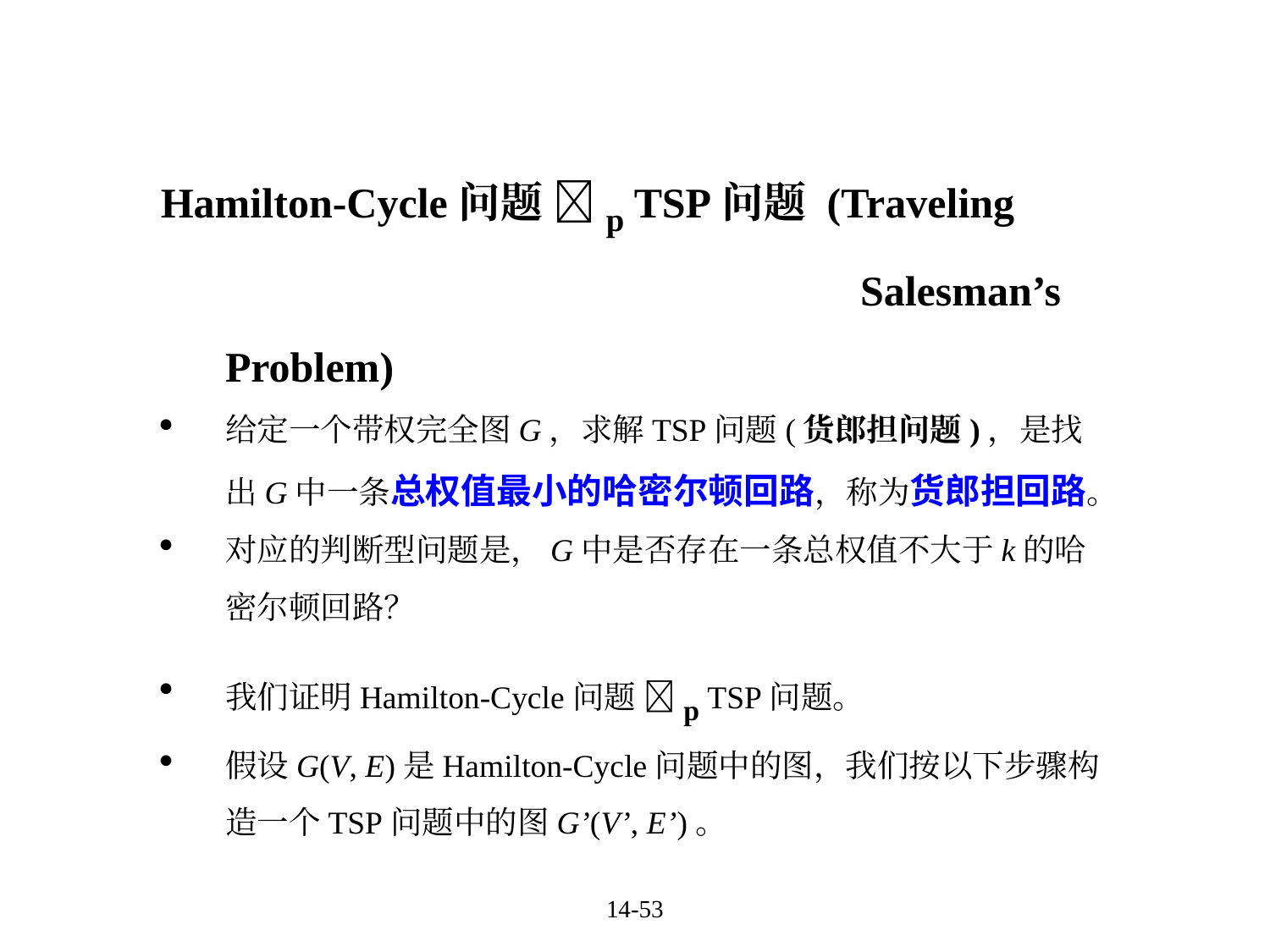

Hamilton-Cycle问题 ≤p TSP问题 (Traveling 					Salesman’s Problem)
给定一个带权完全图G，求解TSP问题(货郎担问题)，是找出G中一条总权值最小的哈密尔顿回路，称为货郎担回路。
对应的判断型问题是，G中是否存在一条总权值不大于k的哈密尔顿回路？
我们证明Hamilton-Cycle问题 ≤p TSP问题。
假设G(V, E)是Hamilton-Cycle问题中的图，我们按以下步骤构造一个TSP问题中的图G’(V’, E’)。

14-53